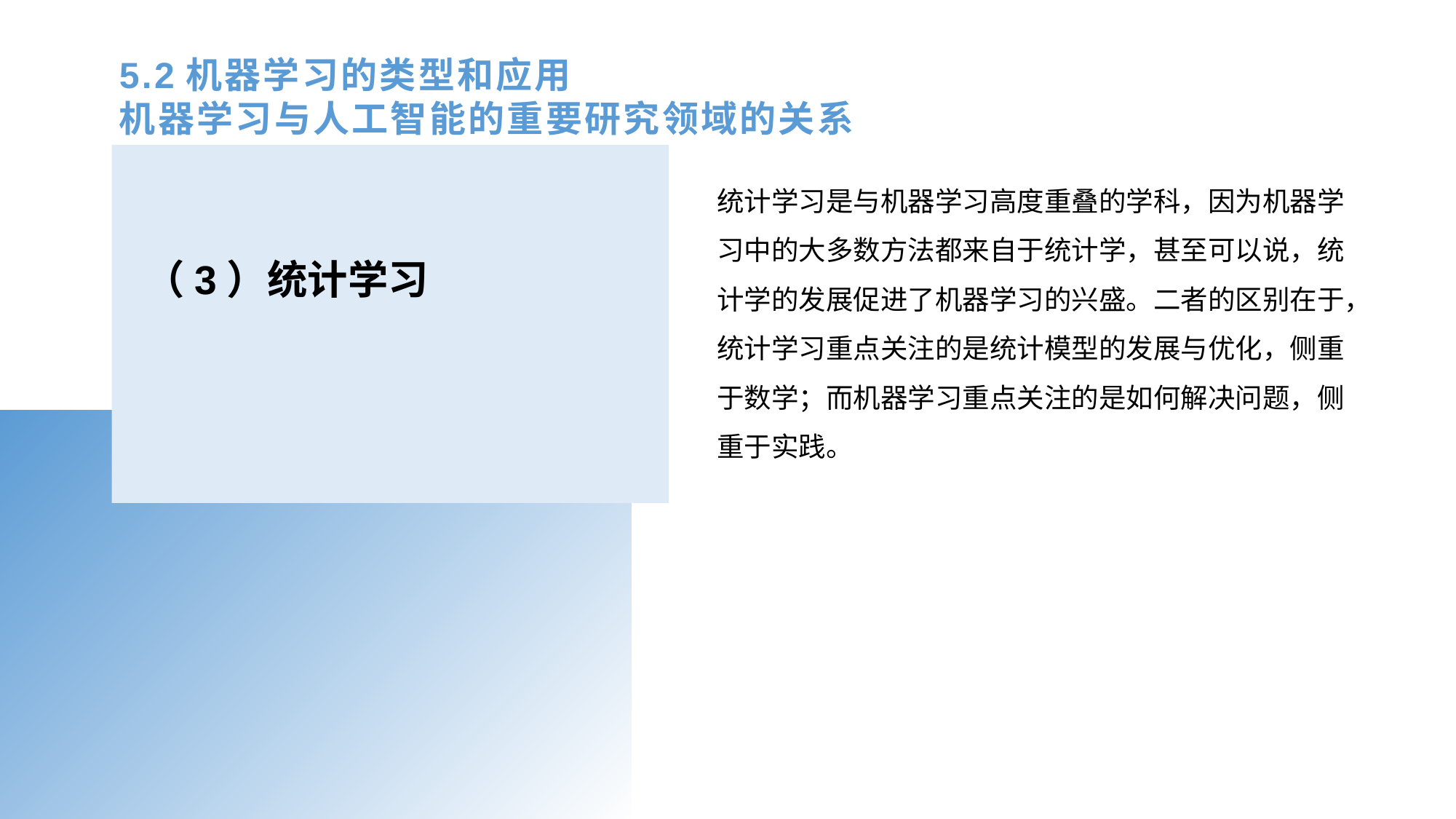

5.2机器学习的类型和应用
机器学习与人工智能的重要研究领域的关系

统计学习是与机器学习高度重叠的学科，因为机器学习中的大多数方法都来自于统计学，甚至可以说，统计学的发展促进了机器学习的兴盛。二者的区别在于，统计学习重点关注的是统计模型的发展与优化，侧重于数学；而机器学习重点关注的是如何解决问题，侧重于实践。
（3）统计学习